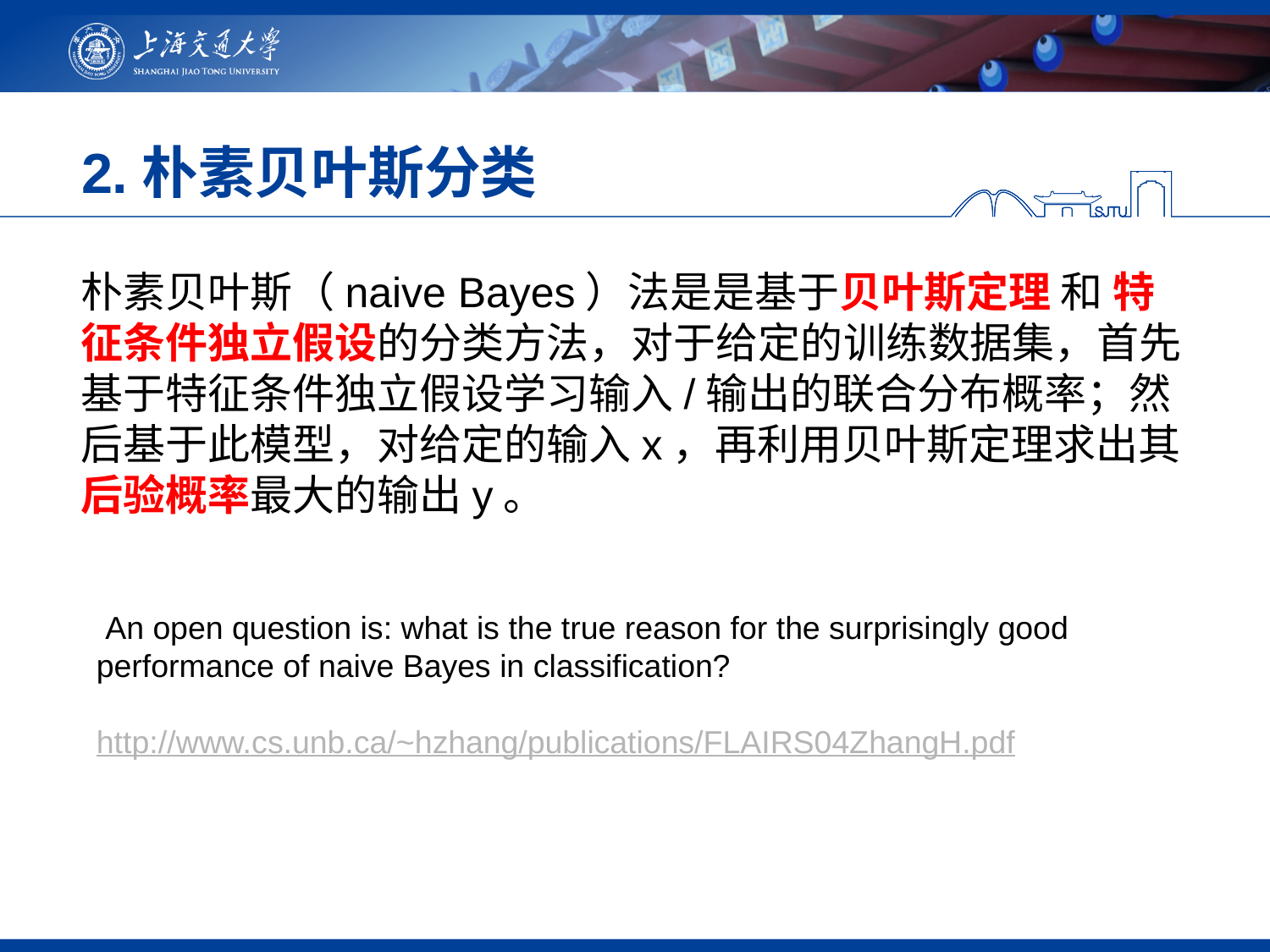

# 2.朴素贝叶斯分类

朴素贝叶斯（naive Bayes）法是是基于贝叶斯定理 和 特征条件独立假设的分类方法，对于给定的训练数据集，首先基于特征条件独立假设学习输入/输出的联合分布概率；然后基于此模型，对给定的输入x，再利用贝叶斯定理求出其后验概率最大的输出y。
 An open question is: what is the true reason for the surprisingly good performance of naive Bayes in classification?

http://www.cs.unb.ca/~hzhang/publications/FLAIRS04ZhangH.pdf